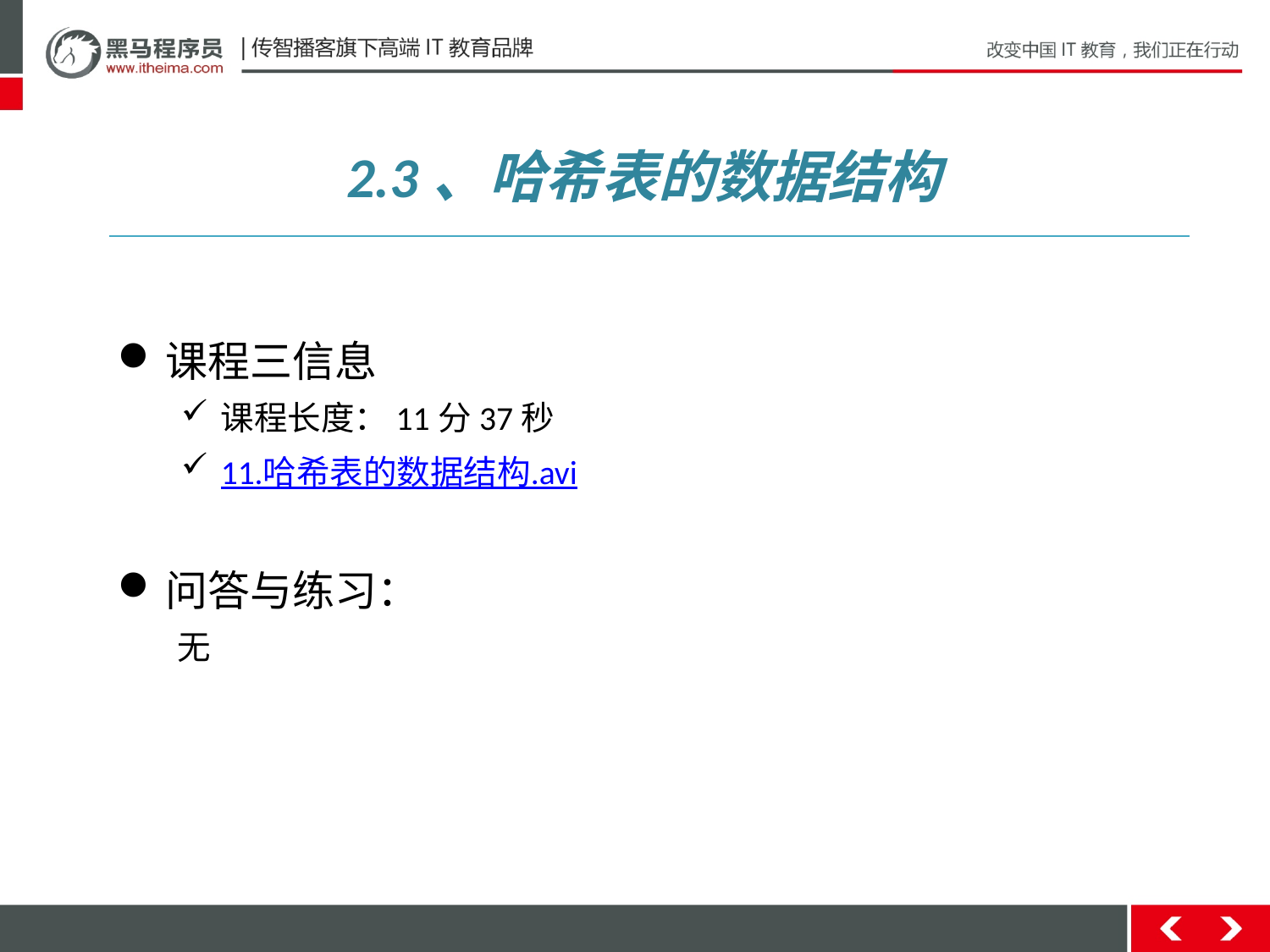

2.3、哈希表的数据结构

课程三信息
课程长度：11分37秒
11.哈希表的数据结构.avi

问答与练习：
       无